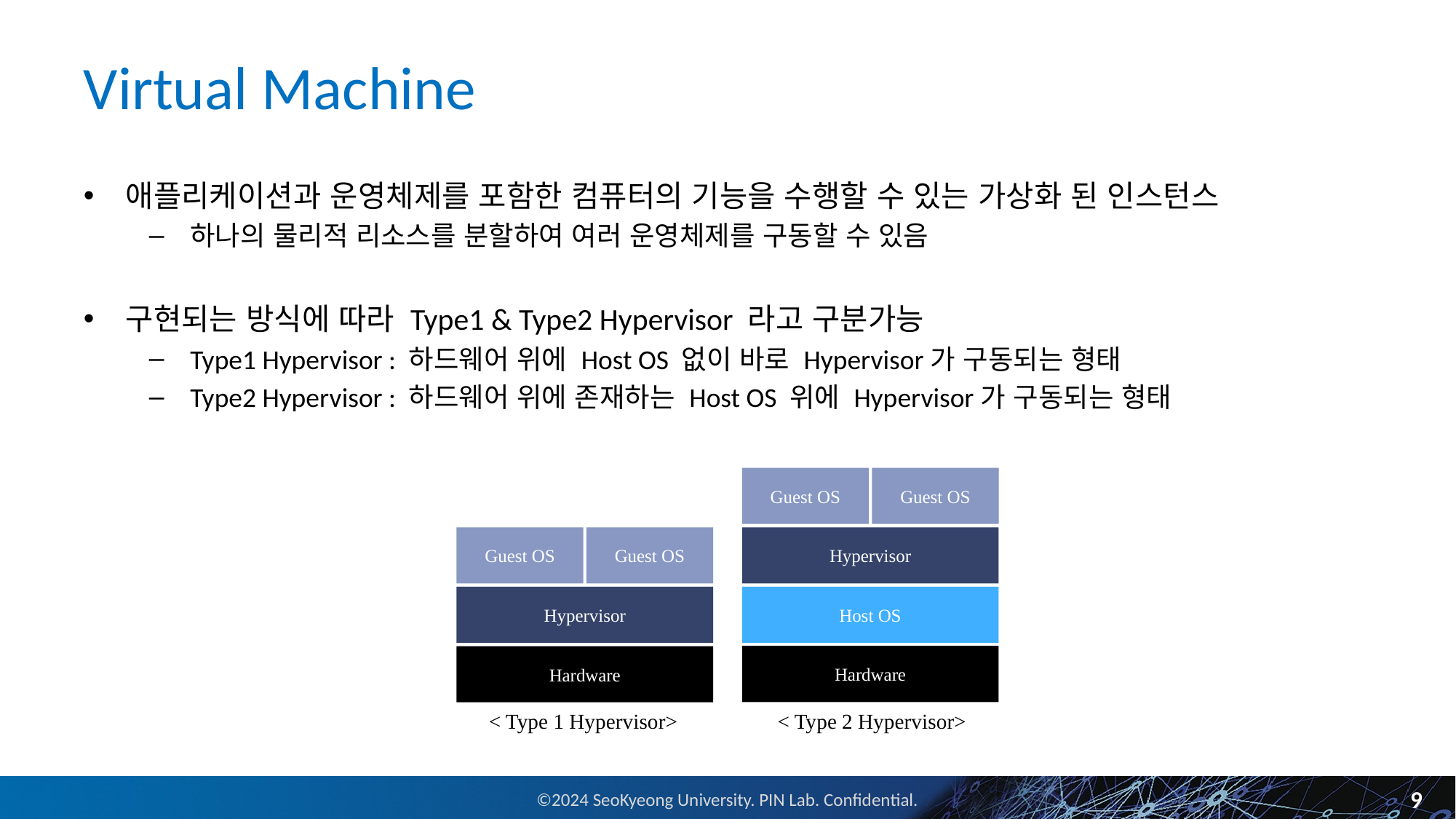

# Virtual Machine
애플리케이션과 운영체제를 포함한 컴퓨터의 기능을 수행할 수 있는 가상화 된 인스턴스
하나의 물리적 리소스를 분할하여 여러 운영체제를 구동할 수 있음

구현되는 방식에 따라 Type1 & Type2 Hypervisor 라고 구분가능
Type1 Hypervisor : 하드웨어 위에 Host OS 없이 바로 Hypervisor가 구동되는 형태
Type2 Hypervisor : 하드웨어 위에 존재하는 Host OS 위에 Hypervisor가 구동되는 형태

Guest OS
Guest OS
Guest OS
Guest OS
Hypervisor
Hypervisor
Host OS
Hardware
Hardware
< Type 1 Hypervisor>
< Type 2 Hypervisor>
9